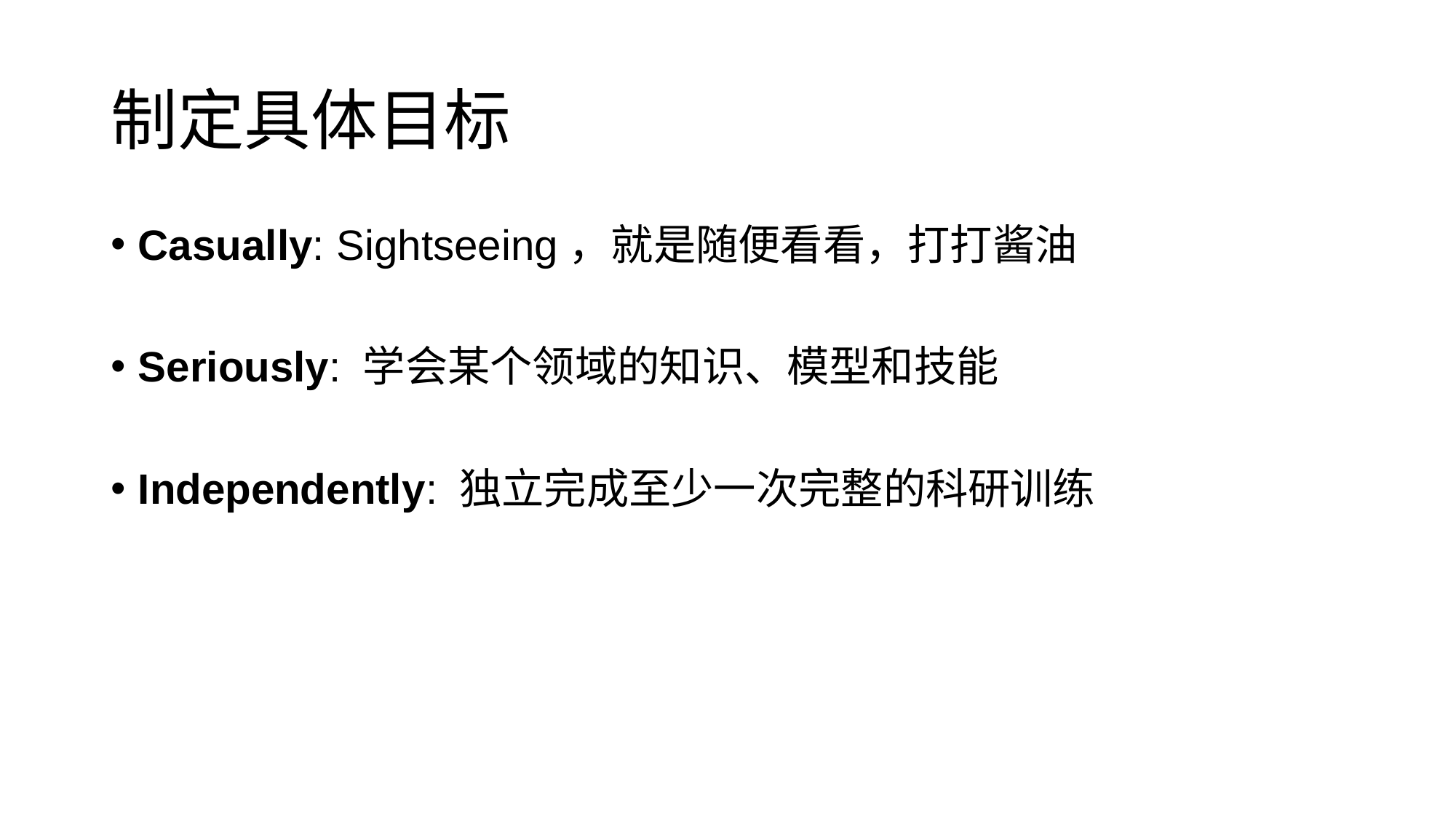

# 制定具体目标
Casually: Sightseeing，就是随便看看，打打酱油

Seriously: 学会某个领域的知识、模型和技能

Independently: 独立完成至少一次完整的科研训练